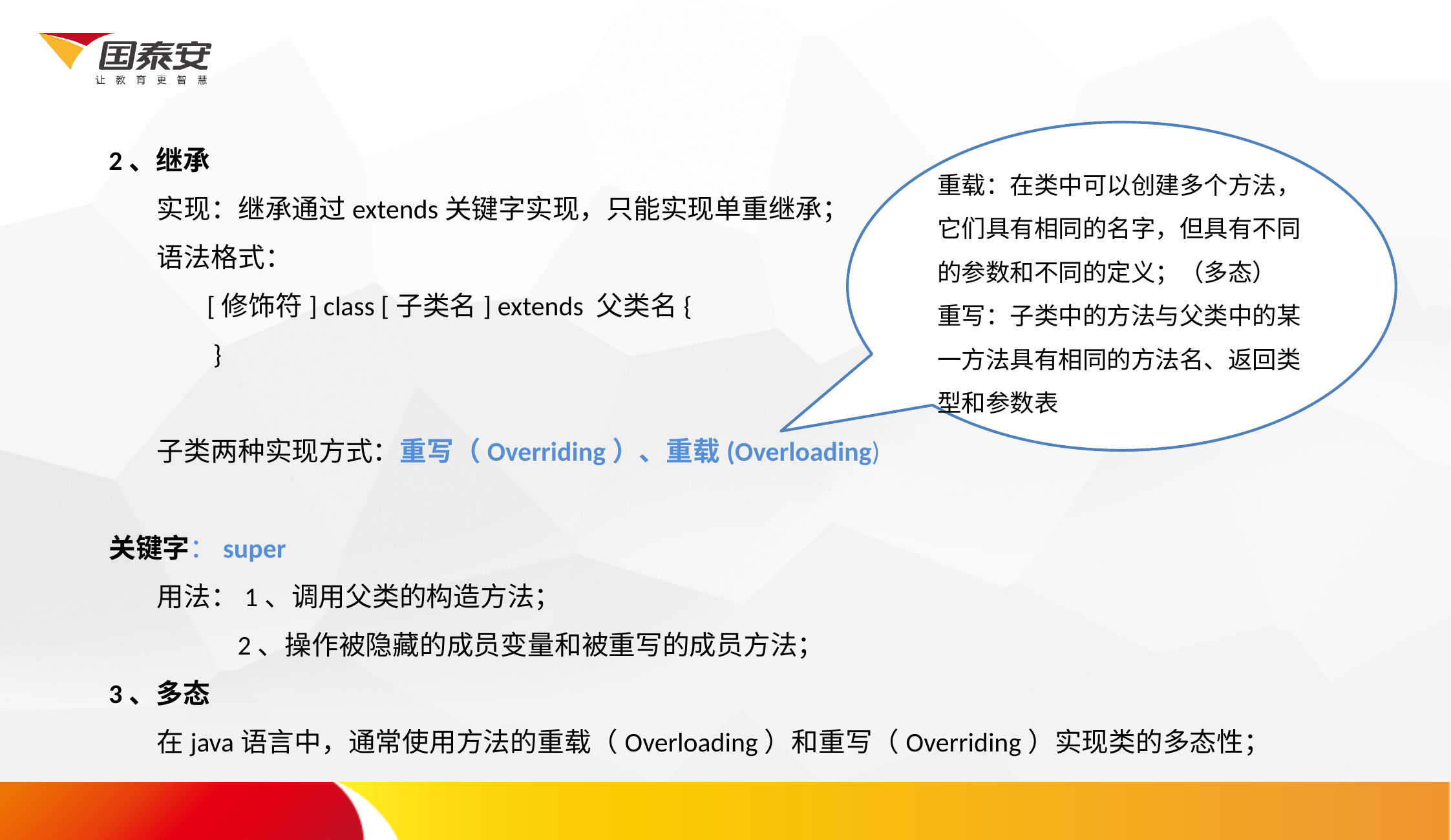

2、继承
       实现：继承通过extends关键字实现，只能实现单重继承；
       语法格式：
                [修饰符] class [子类名] extends 父类名{
                 }

       子类两种实现方式：重写（Overriding）、重载(Overloading)

关键字：super
       用法：1、调用父类的构造方法；
                     2、操作被隐藏的成员变量和被重写的成员方法；
3、多态
       在java语言中，通常使用方法的重载（Overloading）和重写（Overriding）实现类的多态性；
重载：在类中可以创建多个方法，它们具有相同的名字，但具有不同的参数和不同的定义；（多态）
重写：子类中的方法与父类中的某一方法具有相同的方法名、返回类型和参数表